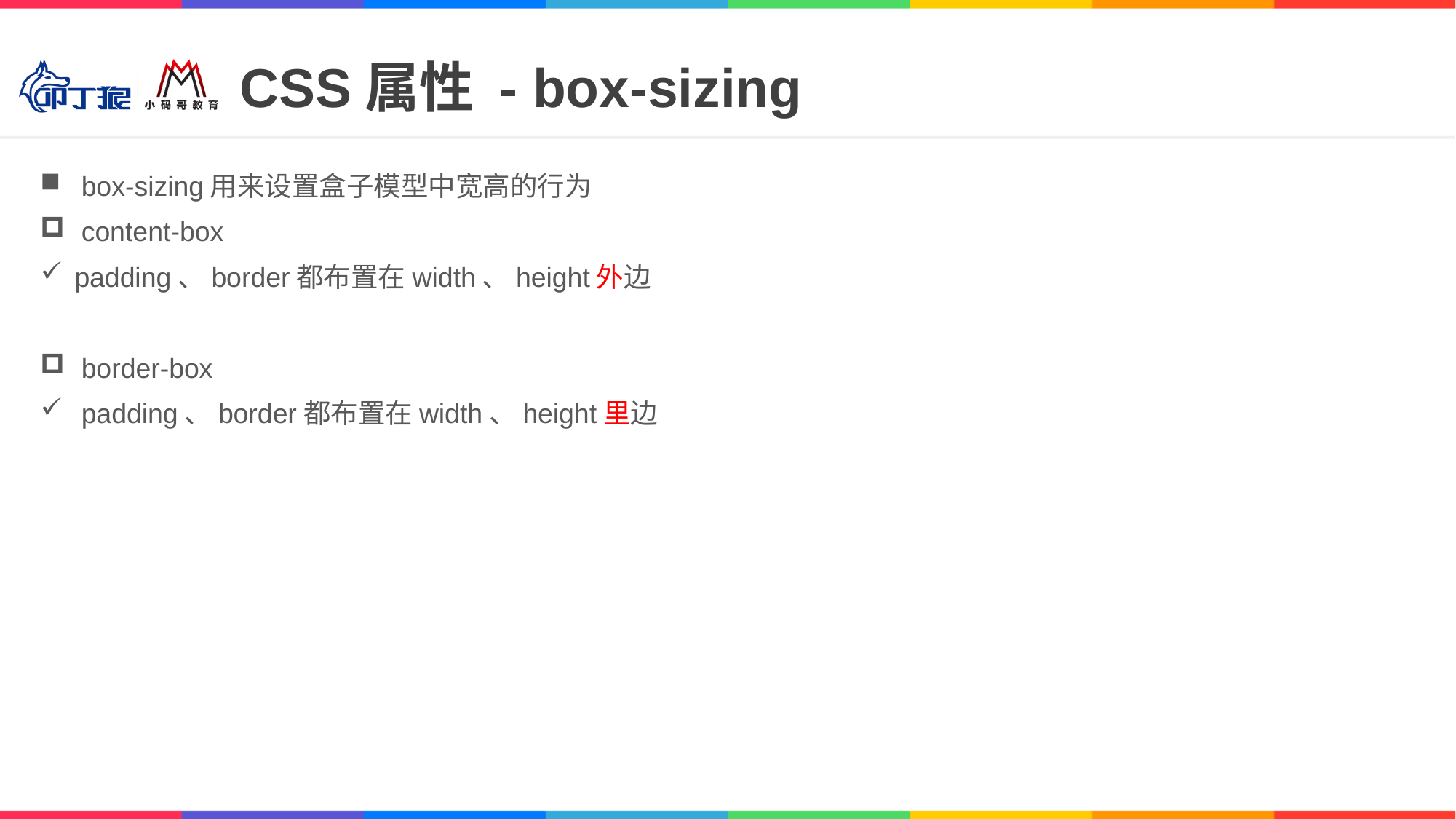

# CSS属性 - box-sizing

box-sizing用来设置盒子模型中宽高的行为
content-box
padding、border都布置在width、height外边

border-box
padding、border都布置在width、height里边